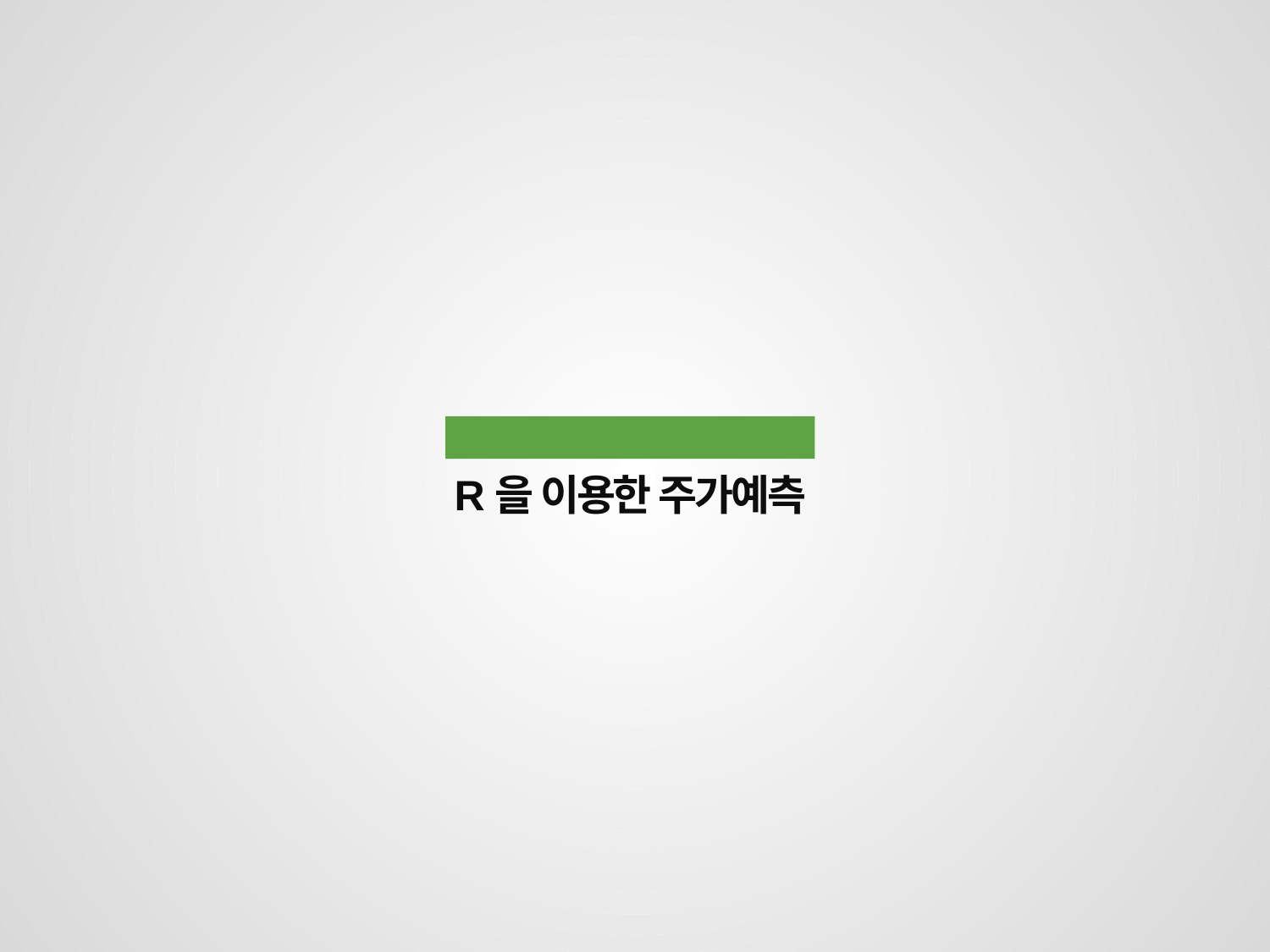

한이음 기업 성장성 분석 – 가연, 경수

R을 이용한 주가예측